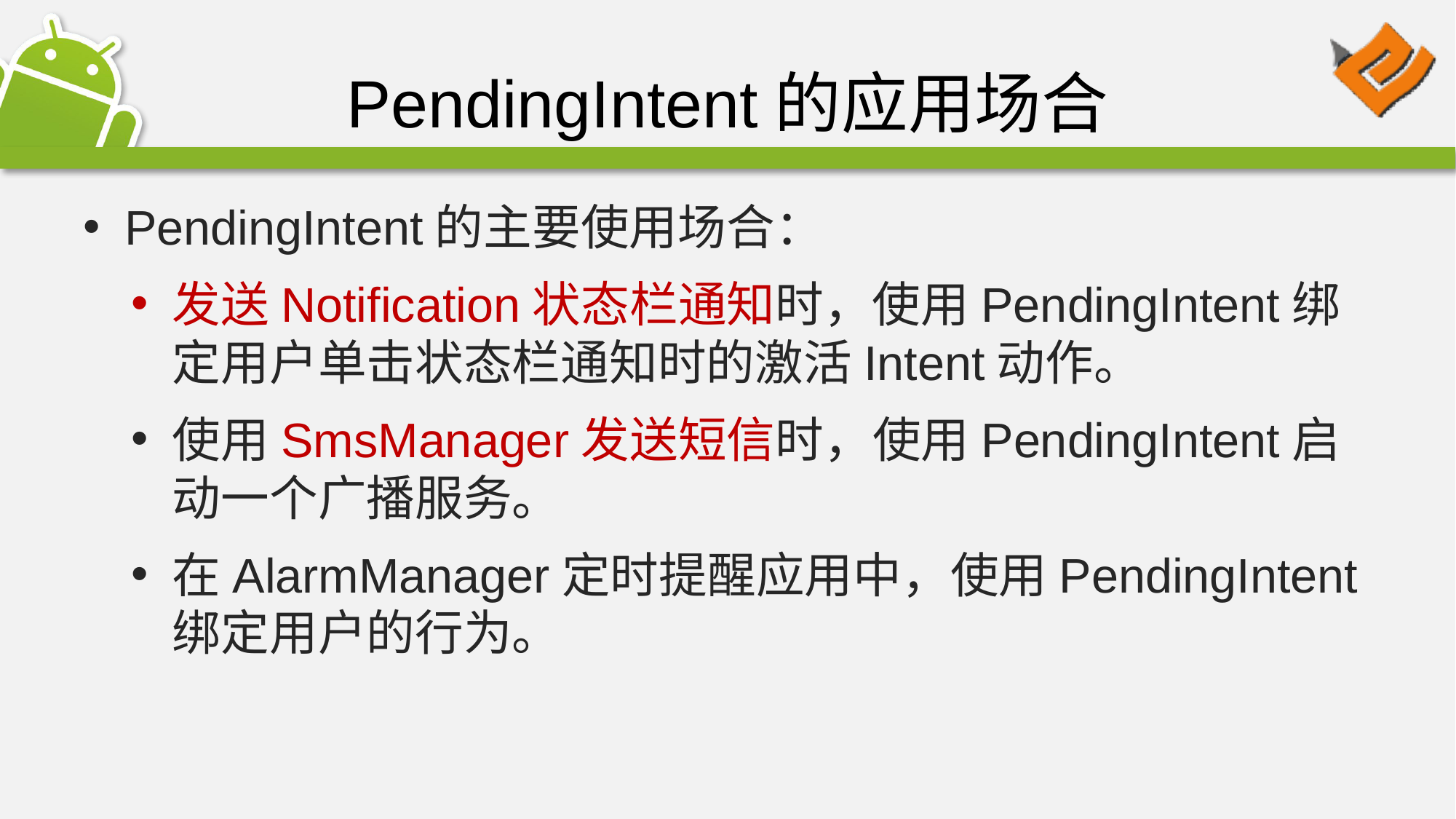

# PendingIntent的应用场合
PendingIntent的主要使用场合：
发送Notification状态栏通知时，使用PendingIntent绑定用户单击状态栏通知时的激活Intent动作。
使用SmsManager发送短信时，使用PendingIntent启动一个广播服务。
在AlarmManager定时提醒应用中，使用PendingIntent绑定用户的行为。